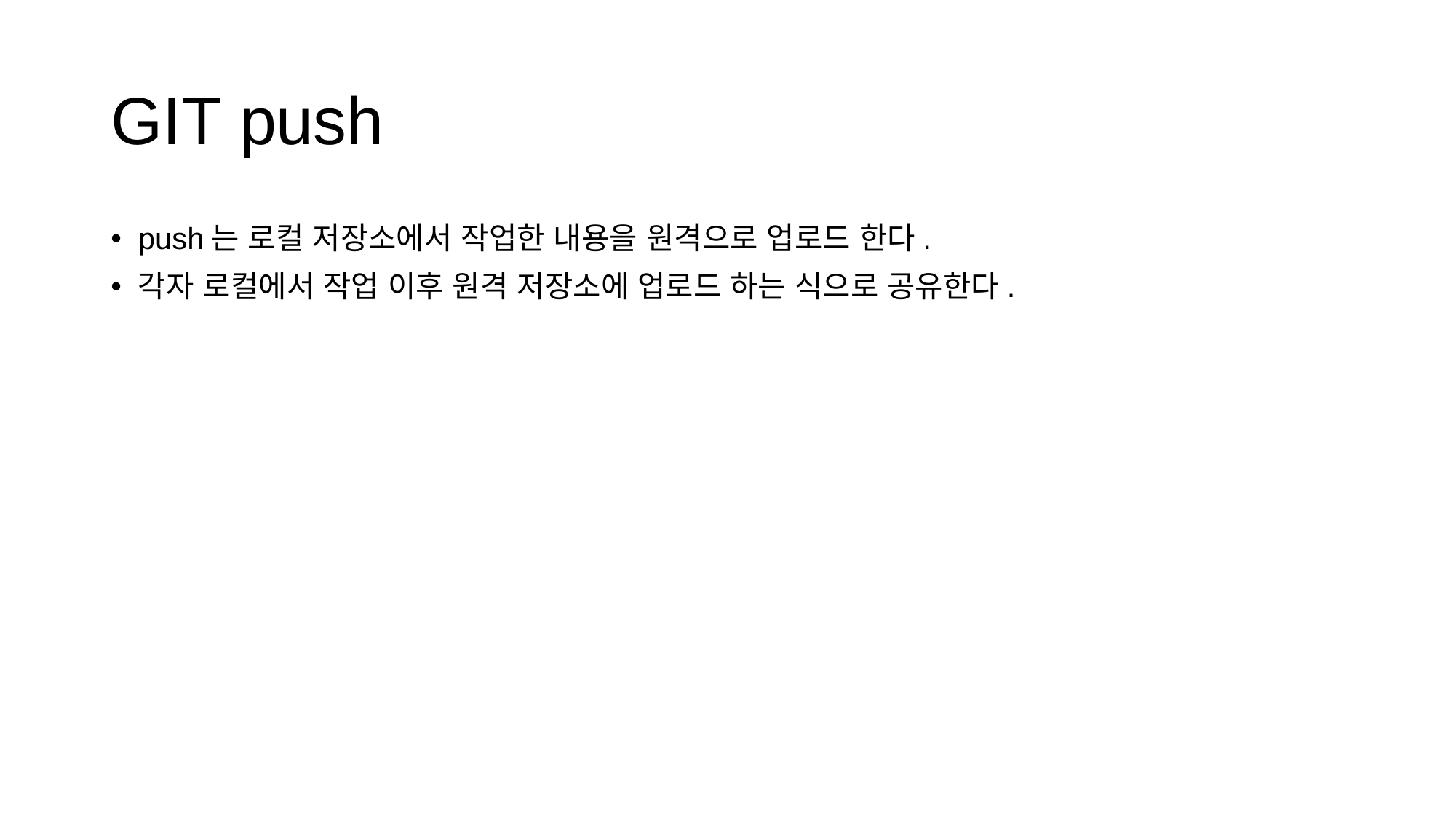

# GIT push
push는 로컬 저장소에서 작업한 내용을 원격으로 업로드 한다.
각자 로컬에서 작업 이후 원격 저장소에 업로드 하는 식으로 공유한다.